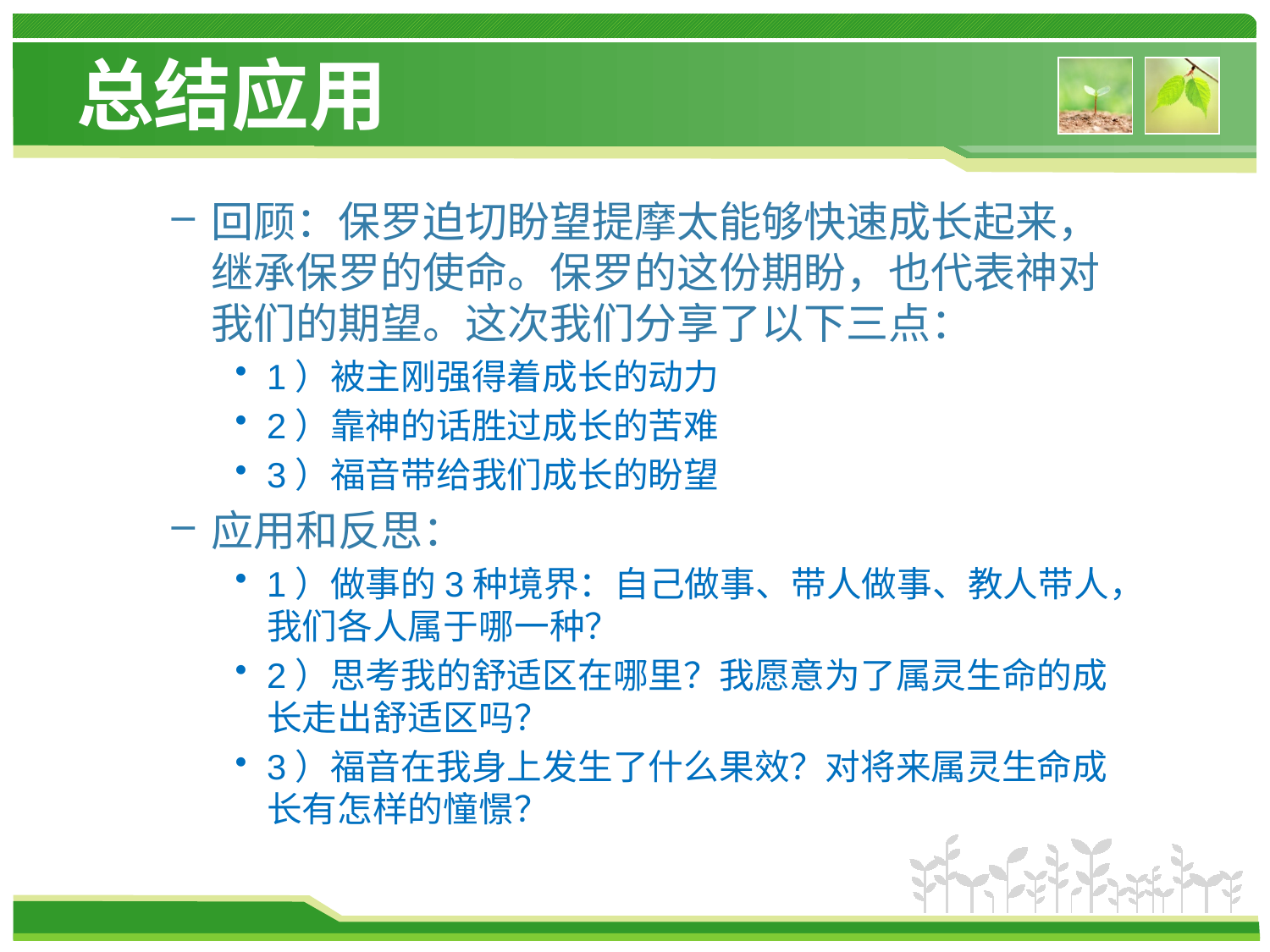

# 总结应用
回顾：保罗迫切盼望提摩太能够快速成长起来，继承保罗的使命。保罗的这份期盼，也代表神对我们的期望。这次我们分享了以下三点：
1）被主刚强得着成长的动力
2）靠神的话胜过成长的苦难
3）福音带给我们成长的盼望
应用和反思：
1）做事的3种境界：自己做事、带人做事、教人带人，我们各人属于哪一种？
2）思考我的舒适区在哪里？我愿意为了属灵生命的成长走出舒适区吗？
3）福音在我身上发生了什么果效？对将来属灵生命成长有怎样的憧憬？